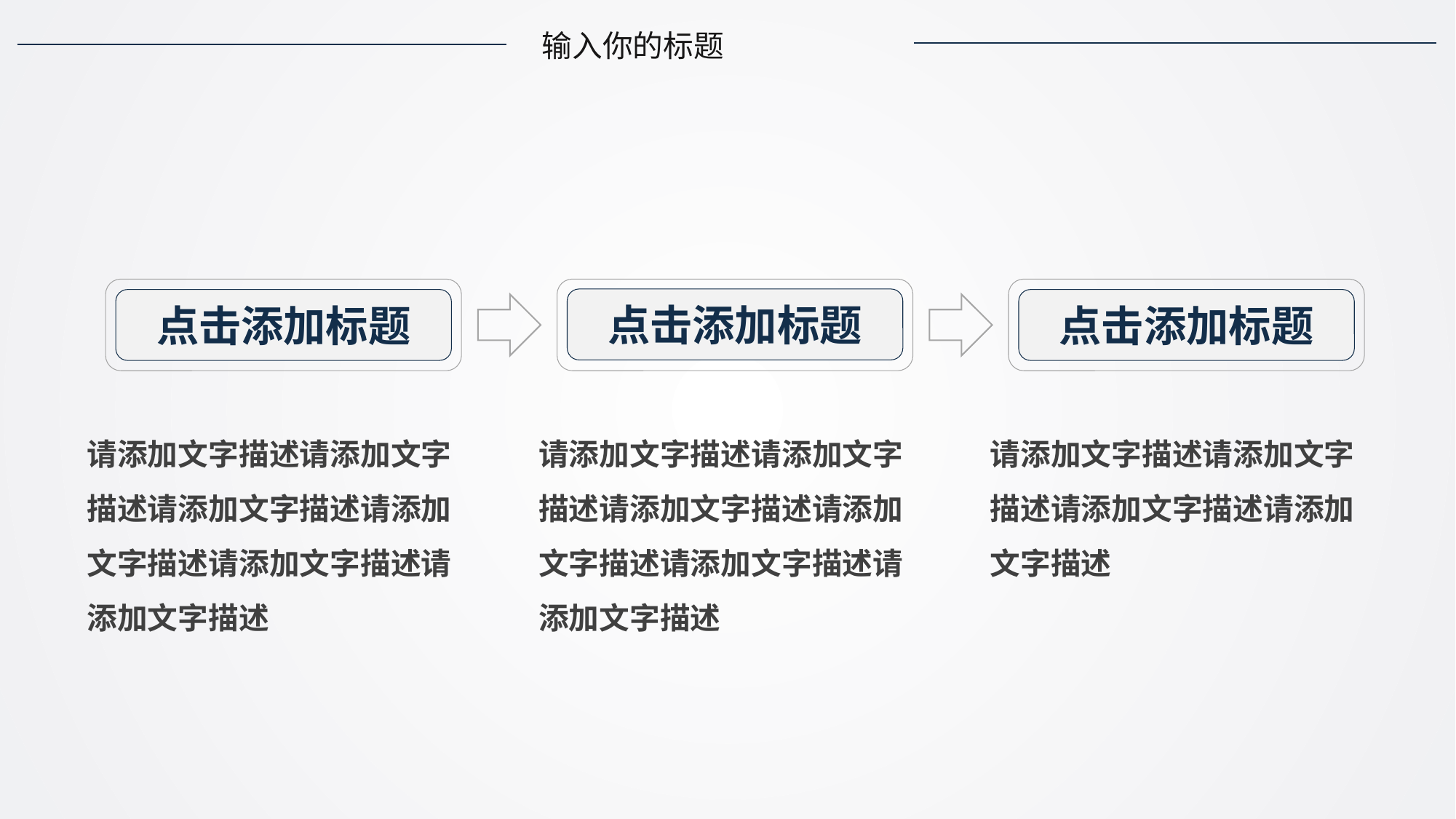

输入你的标题

点击添加标题
点击添加标题
点击添加标题

请添加文字描述请添加文字描述请添加文字描述请添加文字描述请添加文字描述请添加文字描述
请添加文字描述请添加文字描述请添加文字描述请添加文字描述请添加文字描述请添加文字描述
请添加文字描述请添加文字描述请添加文字描述请添加文字描述